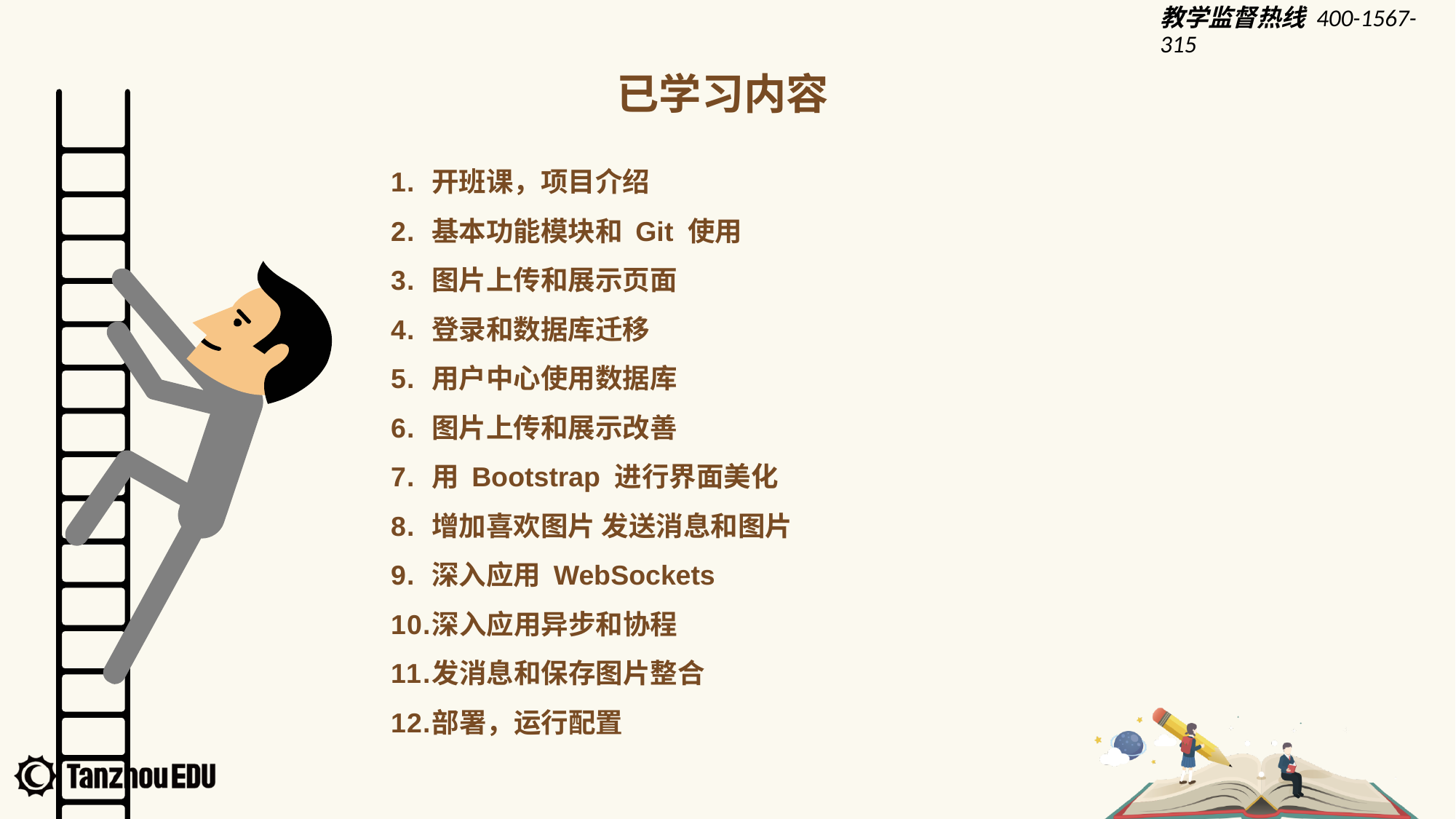

已学习内容

开班课，项目介绍
基本功能模块和 Git 使用
图片上传和展示页面
登录和数据库迁移
用户中心使用数据库
图片上传和展示改善
用 Bootstrap 进行界面美化
增加喜欢图片 发送消息和图片
深入应用 WebSockets
深入应用异步和协程
发消息和保存图片整合
部署，运行配置